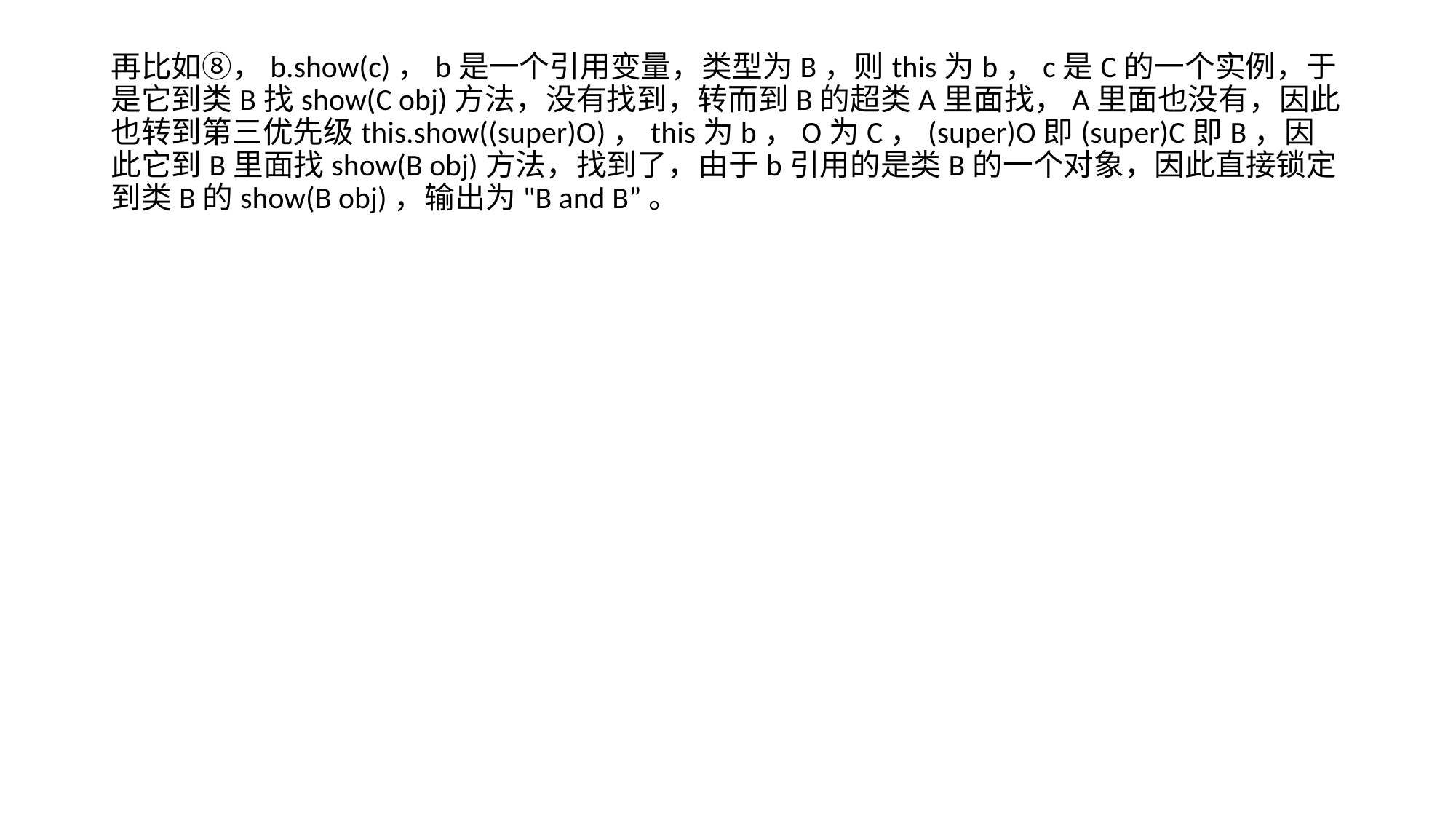

再比如⑧，b.show(c)，b是一个引用变量，类型为B，则this为b，c是C的一个实例，于是它到类B找show(C obj)方法，没有找到，转而到B的超类A里面找，A里面也没有，因此也转到第三优先级this.show((super)O)，this为b，O为C，(super)O即(super)C即B，因此它到B里面找show(B obj)方法，找到了，由于b引用的是类B的一个对象，因此直接锁定到类B的show(B obj)，输出为"B and B”。